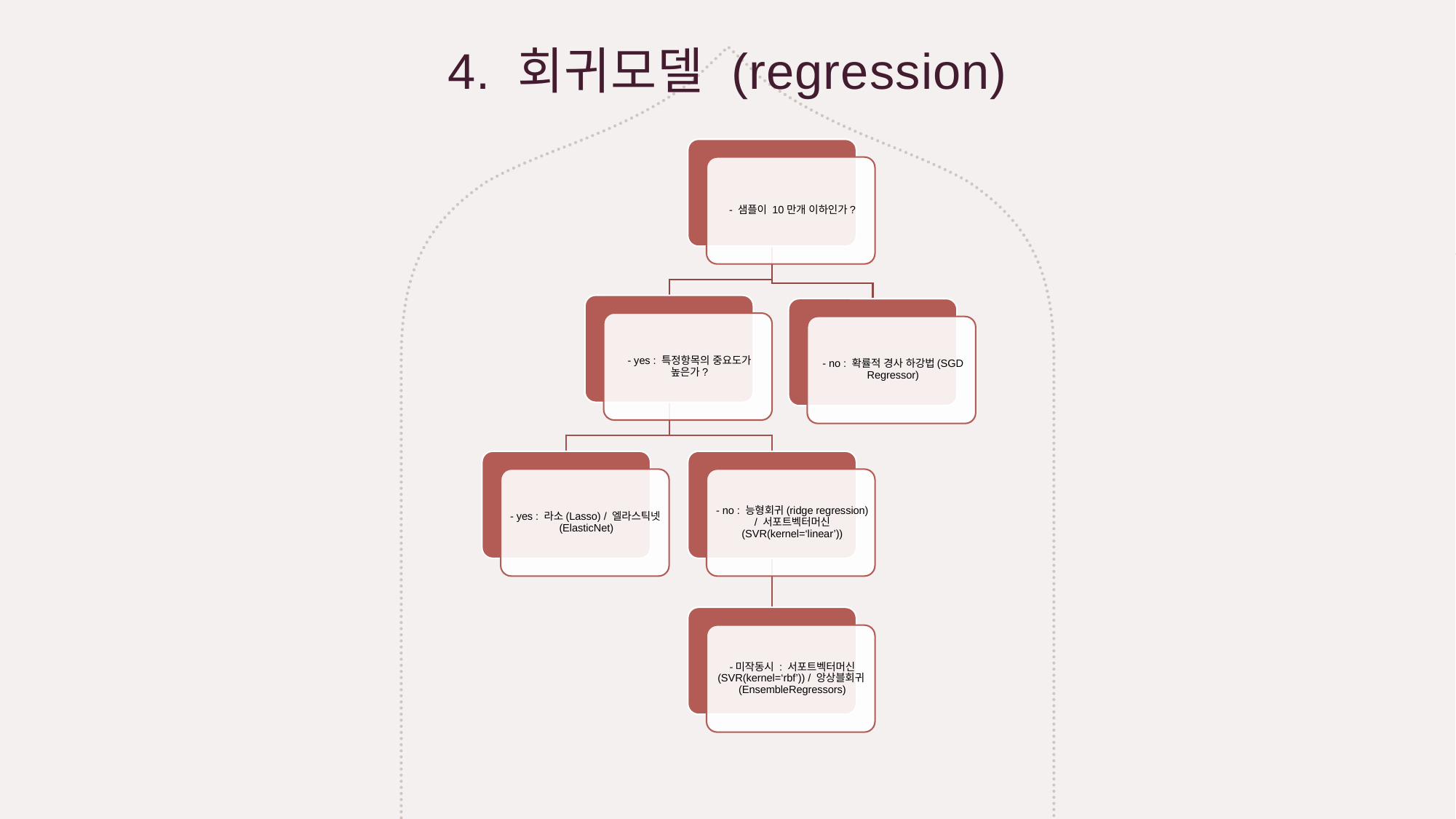

# 4. 회귀모델 (regression)

- 샘플이 10만개 이하인가?
- yes : 특정항목의 중요도가 높은가?
- yes : 라소(Lasso) / 엘라스틱넷(ElasticNet)
- no : 능형회귀(ridge regression) / 서포트벡터머신 (SVR(kernel=‘linear’))
-미작동시 : 서포트벡터머신 (SVR(kernel=‘rbf’)) / 앙상블회귀(EnsembleRegressors)
- no : 확률적 경사 하강법(SGD Regressor)